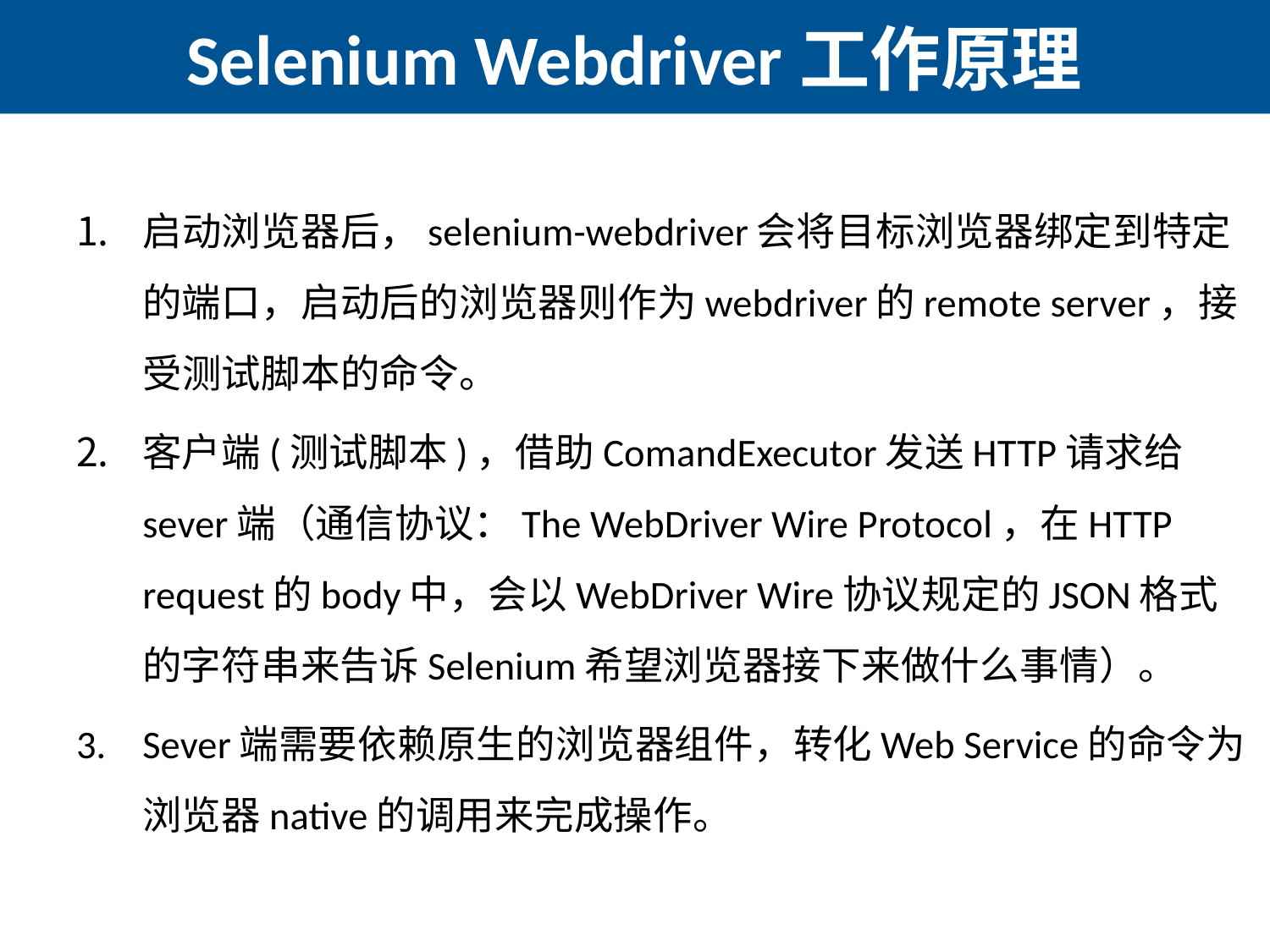

# Selenium Webdriver工作原理
启动浏览器后，selenium-webdriver会将目标浏览器绑定到特定的端口，启动后的浏览器则作为webdriver的remote server，接受测试脚本的命令。
客户端(测试脚本)，借助ComandExecutor发送HTTP请求给sever端（通信协议：The WebDriver Wire Protocol，在HTTP request的body中，会以WebDriver Wire协议规定的JSON格式的字符串来告诉Selenium希望浏览器接下来做什么事情）。
Sever端需要依赖原生的浏览器组件，转化Web Service的命令为浏览器native的调用来完成操作。